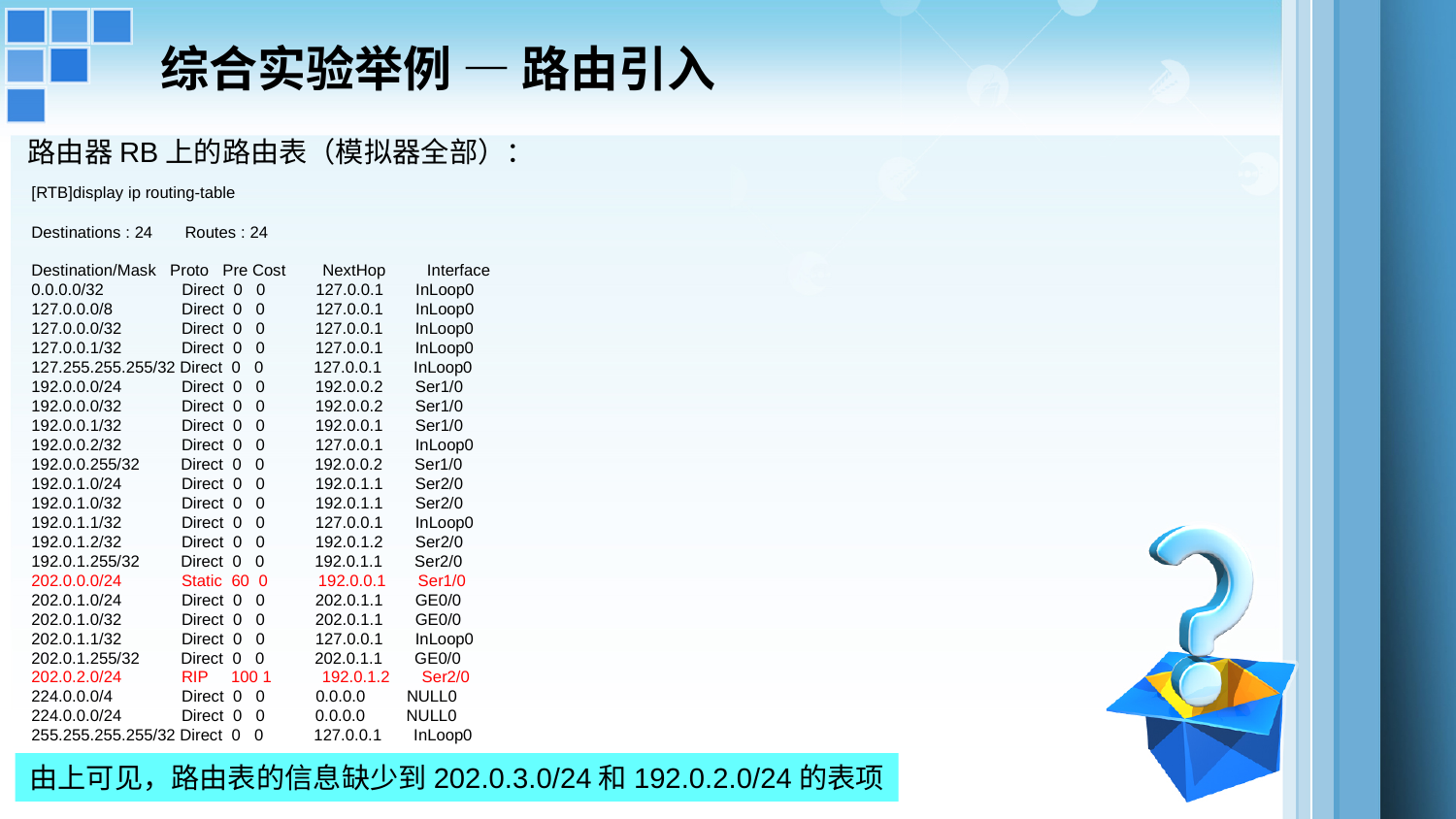

综合实验举例 — 路由引入
路由器RB上的路由表（模拟器全部）：
[RTB]display ip routing-table

Destinations : 24       Routes : 24

Destination/Mask   Proto   Pre Cost        NextHop         Interface
0.0.0.0/32                 Direct  0   0           127.0.0.1       InLoop0
127.0.0.0/8               Direct  0   0           127.0.0.1       InLoop0
127.0.0.0/32             Direct  0   0           127.0.0.1       InLoop0
127.0.0.1/32             Direct  0   0           127.0.0.1       InLoop0
127.255.255.255/32 Direct  0   0           127.0.0.1       InLoop0
192.0.0.0/24             Direct  0   0           192.0.0.2       Ser1/0
192.0.0.0/32             Direct  0   0           192.0.0.2       Ser1/0
192.0.0.1/32             Direct  0   0           192.0.0.1       Ser1/0
192.0.0.2/32             Direct  0   0           127.0.0.1       InLoop0
192.0.0.255/32         Direct  0   0           192.0.0.2       Ser1/0
192.0.1.0/24             Direct  0   0           192.0.1.1       Ser2/0
192.0.1.0/32             Direct  0   0           192.0.1.1       Ser2/0
192.0.1.1/32             Direct  0   0           127.0.0.1       InLoop0
192.0.1.2/32             Direct  0   0           192.0.1.2       Ser2/0
192.0.1.255/32         Direct  0   0           192.0.1.1       Ser2/0
202.0.0.0/24             Static  60  0           192.0.0.1       Ser1/0
202.0.1.0/24             Direct  0   0           202.0.1.1       GE0/0
202.0.1.0/32             Direct  0   0           202.0.1.1       GE0/0
202.0.1.1/32             Direct  0   0           127.0.0.1       InLoop0
202.0.1.255/32         Direct  0   0           202.0.1.1       GE0/0
202.0.2.0/24             RIP     100 1           192.0.1.2       Ser2/0
224.0.0.0/4               Direct  0   0           0.0.0.0         NULL0
224.0.0.0/24             Direct  0   0           0.0.0.0         NULL0
255.255.255.255/32 Direct  0   0           127.0.0.1       InLoop0

由上可见，路由表的信息缺少到202.0.3.0/24和192.0.2.0/24的表项